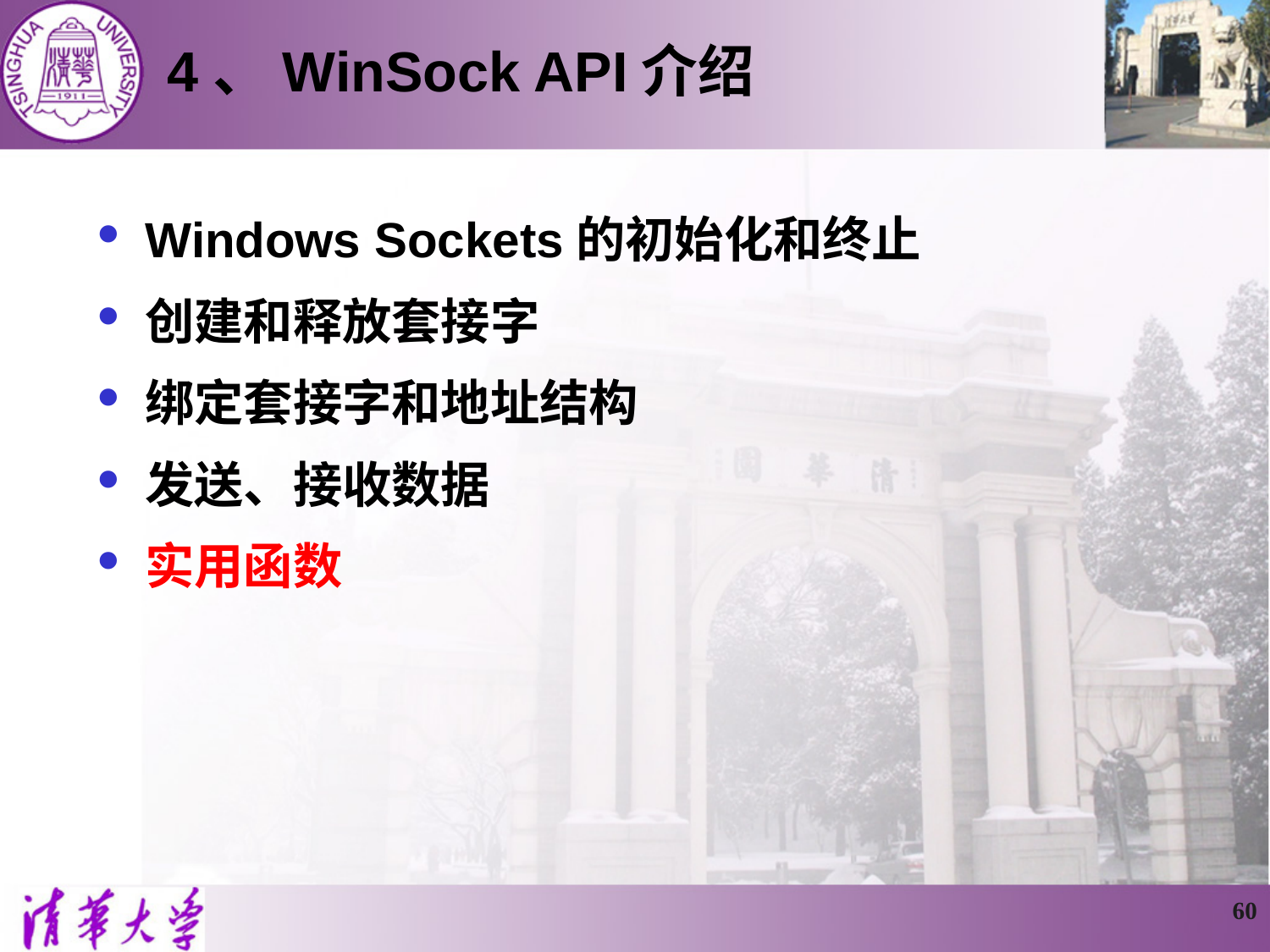

# 4、WinSock API介绍
Windows Sockets的初始化和终止
创建和释放套接字
绑定套接字和地址结构
发送、接收数据
实用函数
60